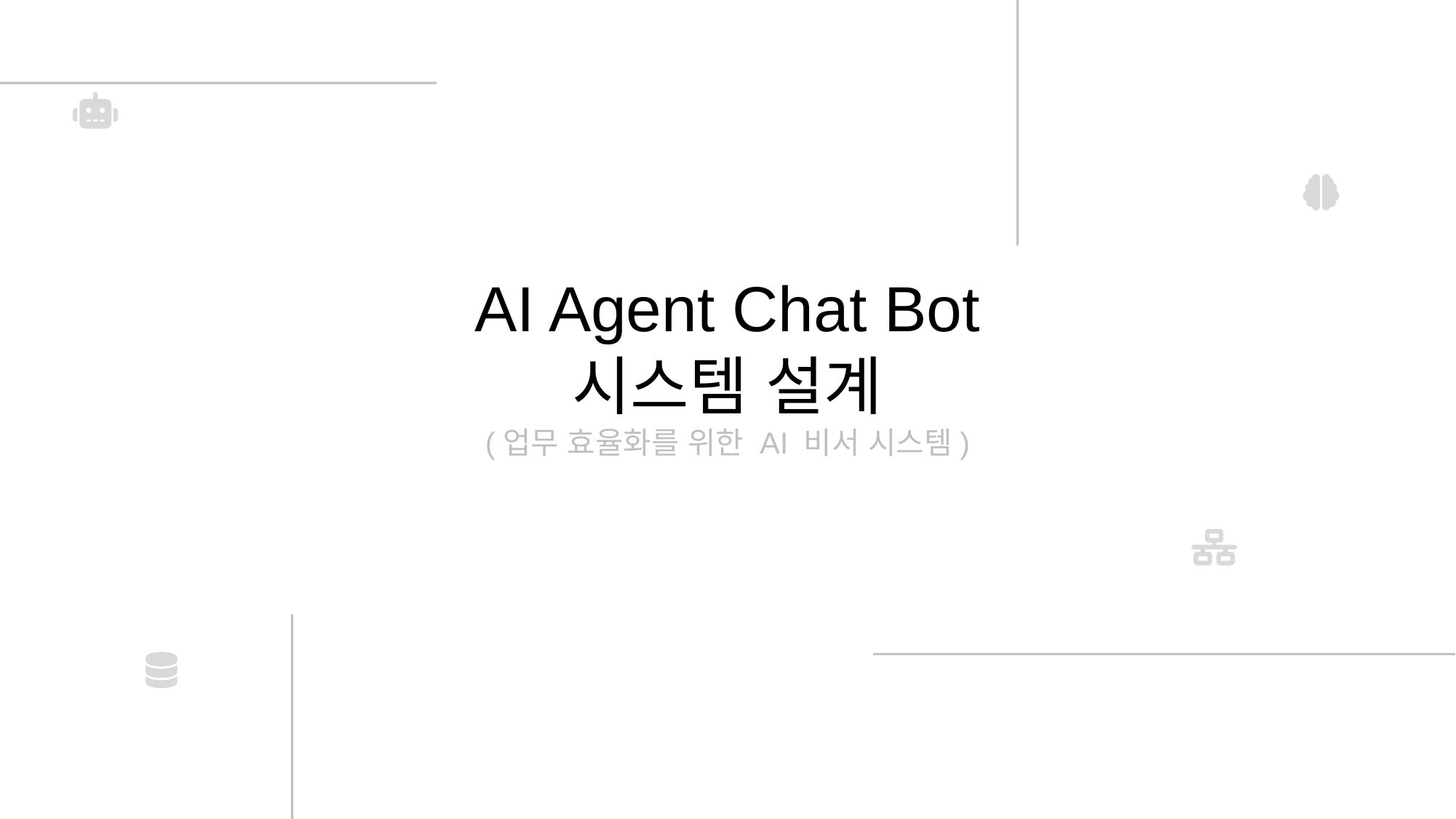

AI Agent Chat Bot
시스템 설계
(업무 효율화를 위한 AI 비서 시스템)